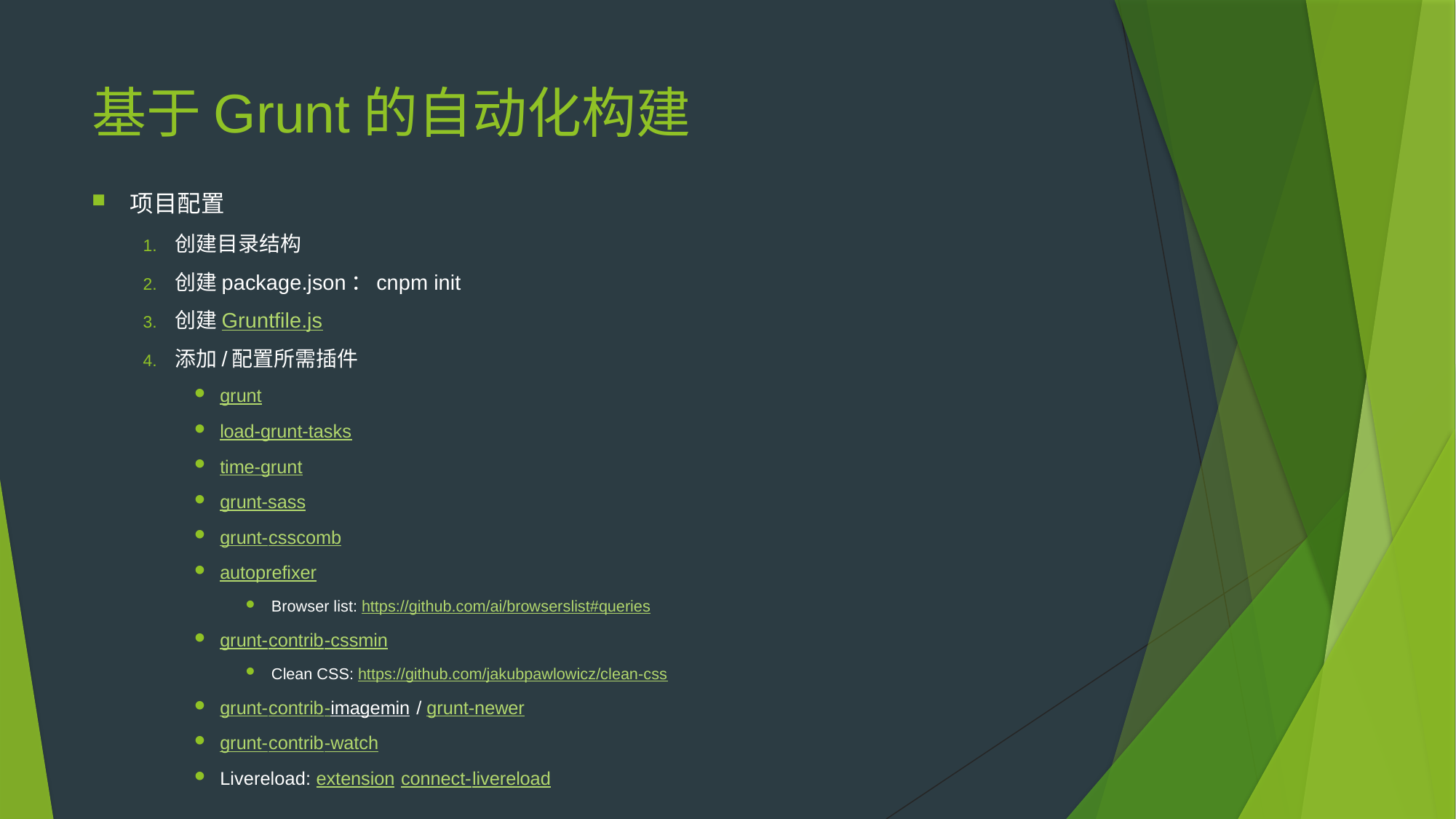

# 基于Grunt的自动化构建
项目配置
创建目录结构
创建package.json：cnpm init
创建Gruntfile.js
添加/配置所需插件
grunt
load-grunt-tasks
time-grunt
grunt-sass
grunt-csscomb
autoprefixer
Browser list: https://github.com/ai/browserslist#queries
grunt-contrib-cssmin
Clean CSS: https://github.com/jakubpawlowicz/clean-css
grunt-contrib-imagemin / grunt-newer
grunt-contrib-watch
Livereload: extension connect-livereload